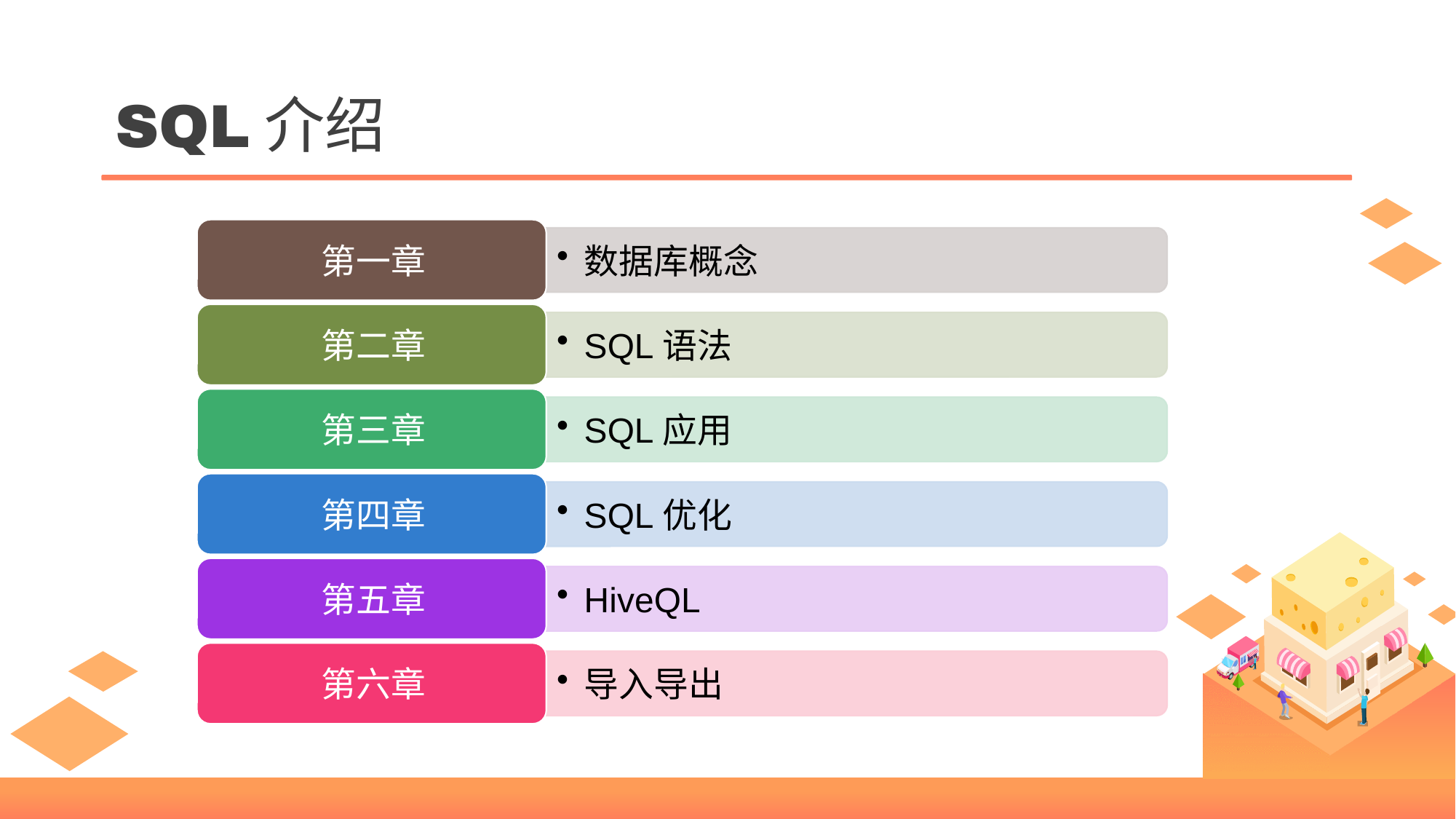

# SQL介绍
数据库概念
第一章
SQL语法
第二章
SQL应用
第三章
SQL优化
第四章
HiveQL
第五章
导入导出
第六章